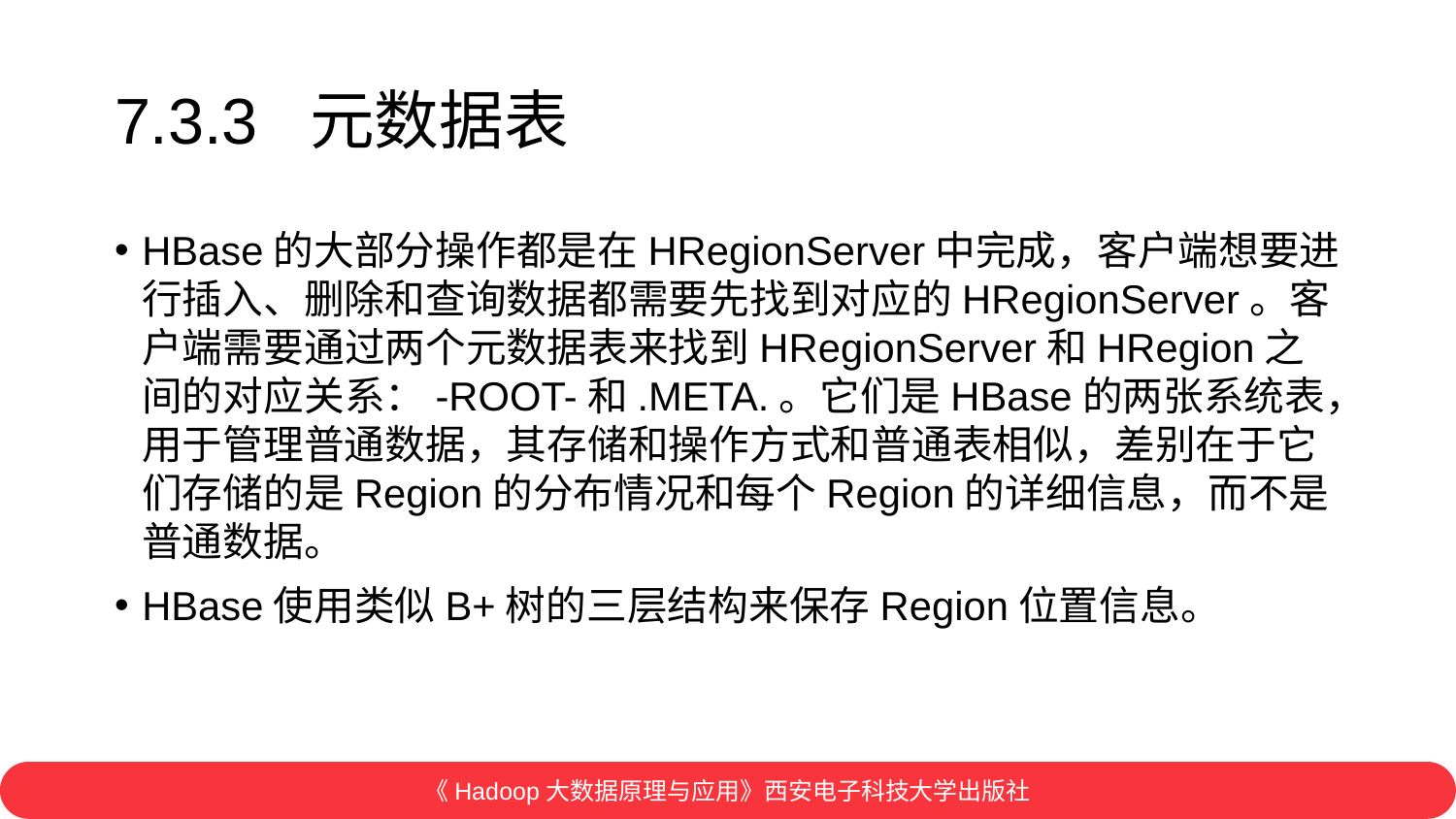

# 7.3.3  元数据表
HBase的大部分操作都是在HRegionServer中完成，客户端想要进行插入、删除和查询数据都需要先找到对应的HRegionServer。客户端需要通过两个元数据表来找到HRegionServer和HRegion之间的对应关系：-ROOT-和.META.。它们是HBase的两张系统表，用于管理普通数据，其存储和操作方式和普通表相似，差别在于它们存储的是Region的分布情况和每个Region的详细信息，而不是普通数据。
HBase使用类似B+树的三层结构来保存Region位置信息。